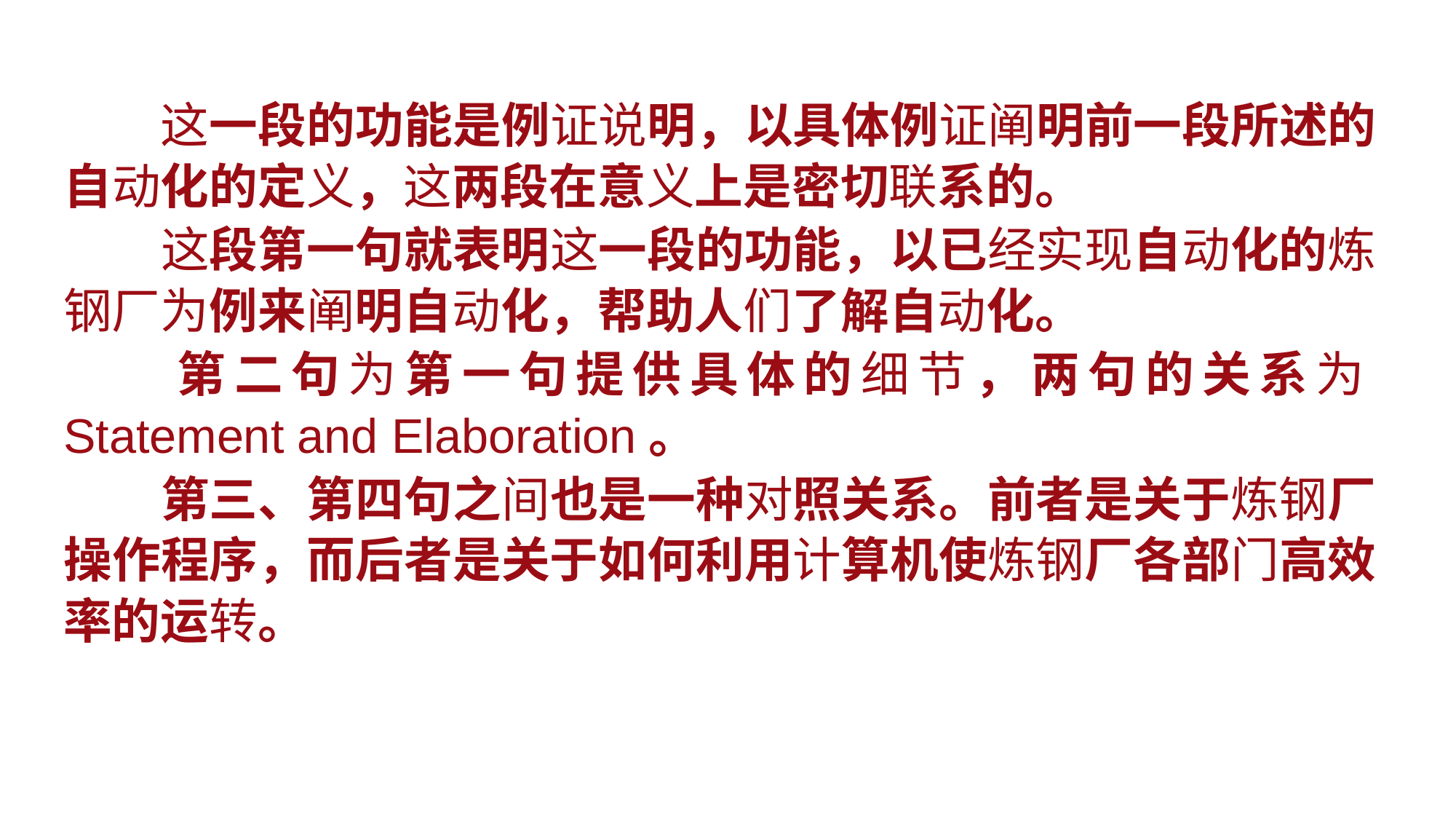

这一段的功能是例证说明，以具体例证阐明前一段所述的自动化的定义，这两段在意义上是密切联系的。
　　这段第一句就表明这一段的功能，以已经实现自动化的炼钢厂为例来阐明自动化，帮助人们了解自动化。
　　第二句为第一句提供具体的细节，两句的关系为Statement and Elaboration。
　　第三、第四句之间也是一种对照关系。前者是关于炼钢厂操作程序，而后者是关于如何利用计算机使炼钢厂各部门高效率的运转。